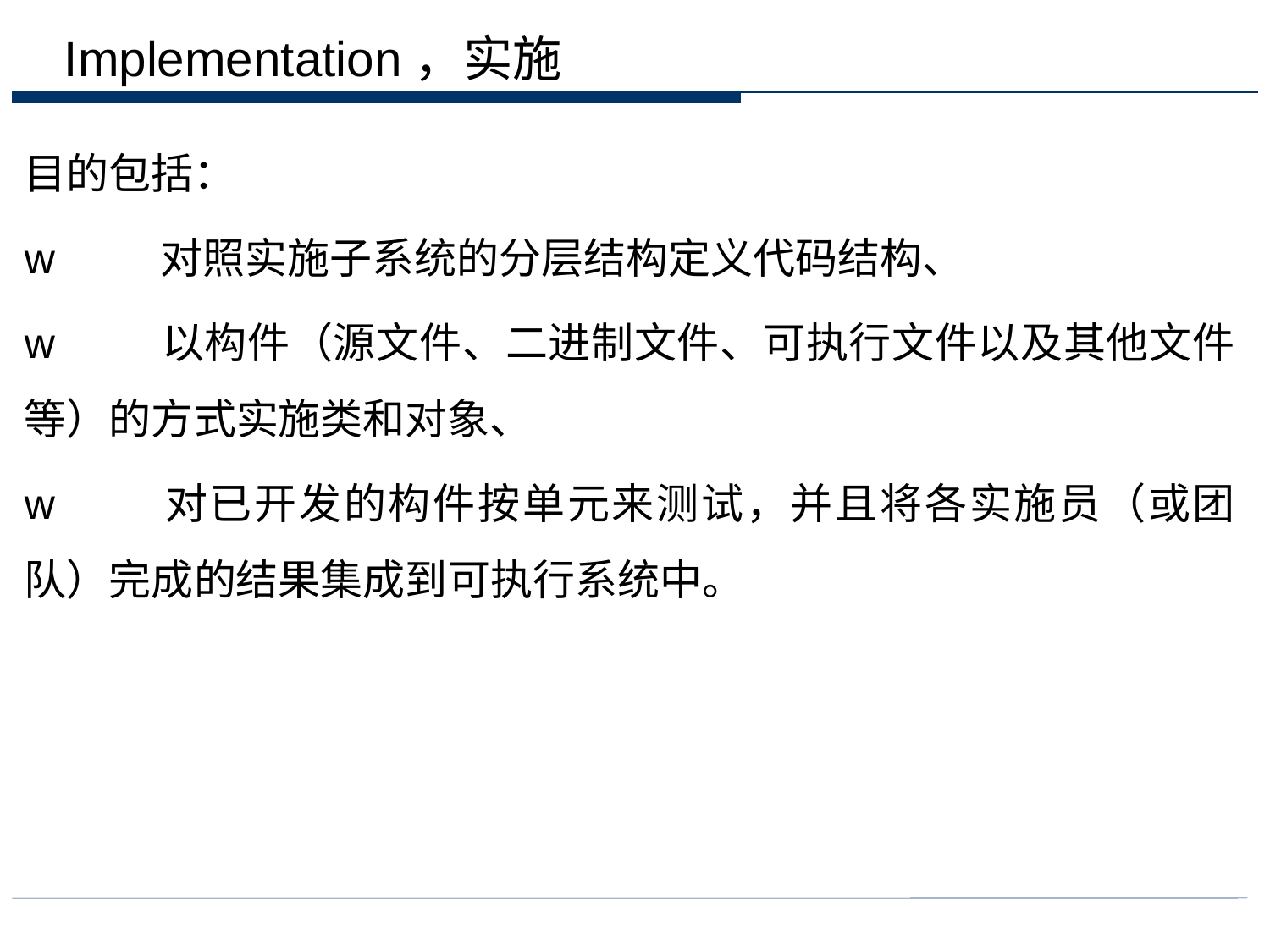

# Implementation，实施
目的包括：
w         对照实施子系统的分层结构定义代码结构、
w         以构件（源文件、二进制文件、可执行文件以及其他文件等）的方式实施类和对象、
w         对已开发的构件按单元来测试，并且将各实施员（或团队）完成的结果集成到可执行系统中。

42